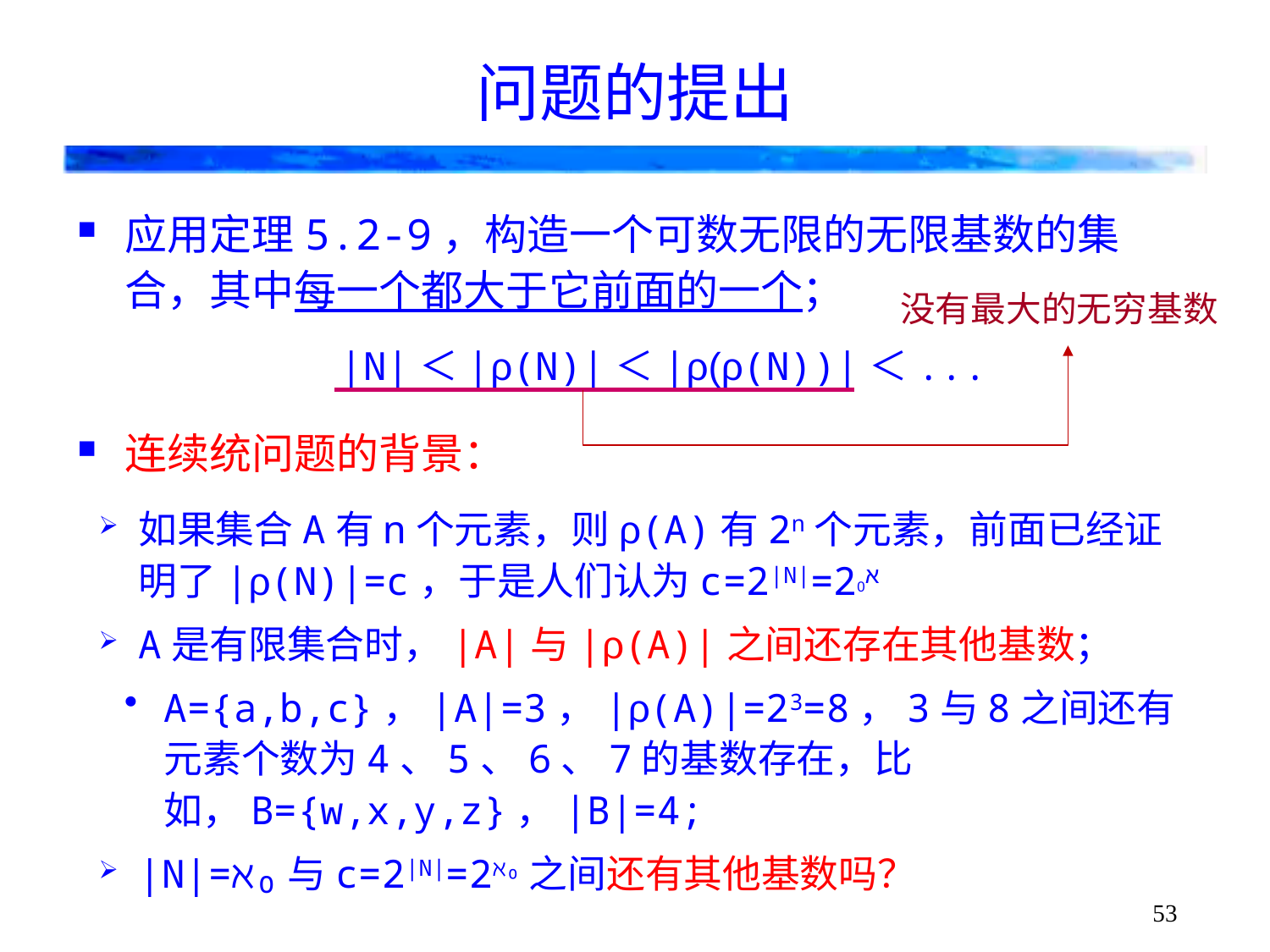

# 问题的提出
应用定理5.2-9，构造一个可数无限的无限基数的集合，其中每一个都大于它前面的一个；
|N|＜|ρ(N)|＜|ρ(ρ(N))|＜...
连续统问题的背景：
如果集合A有n个元素，则ρ(A)有2n个元素，前面已经证明了|ρ(N)|=c，于是人们认为c=2|N|=2א0
A是有限集合时，|A|与|ρ(A)|之间还存在其他基数；
A={a,b,c}，|A|=3，|ρ(A)|=23=8，3与8之间还有元素个数为4、5、6、7的基数存在，比如，B={w,x,y,z}，|B|=4;
|N|=ℵ₀与c=2|N|=2ℵ₀之间还有其他基数吗？
没有最大的无穷基数

53